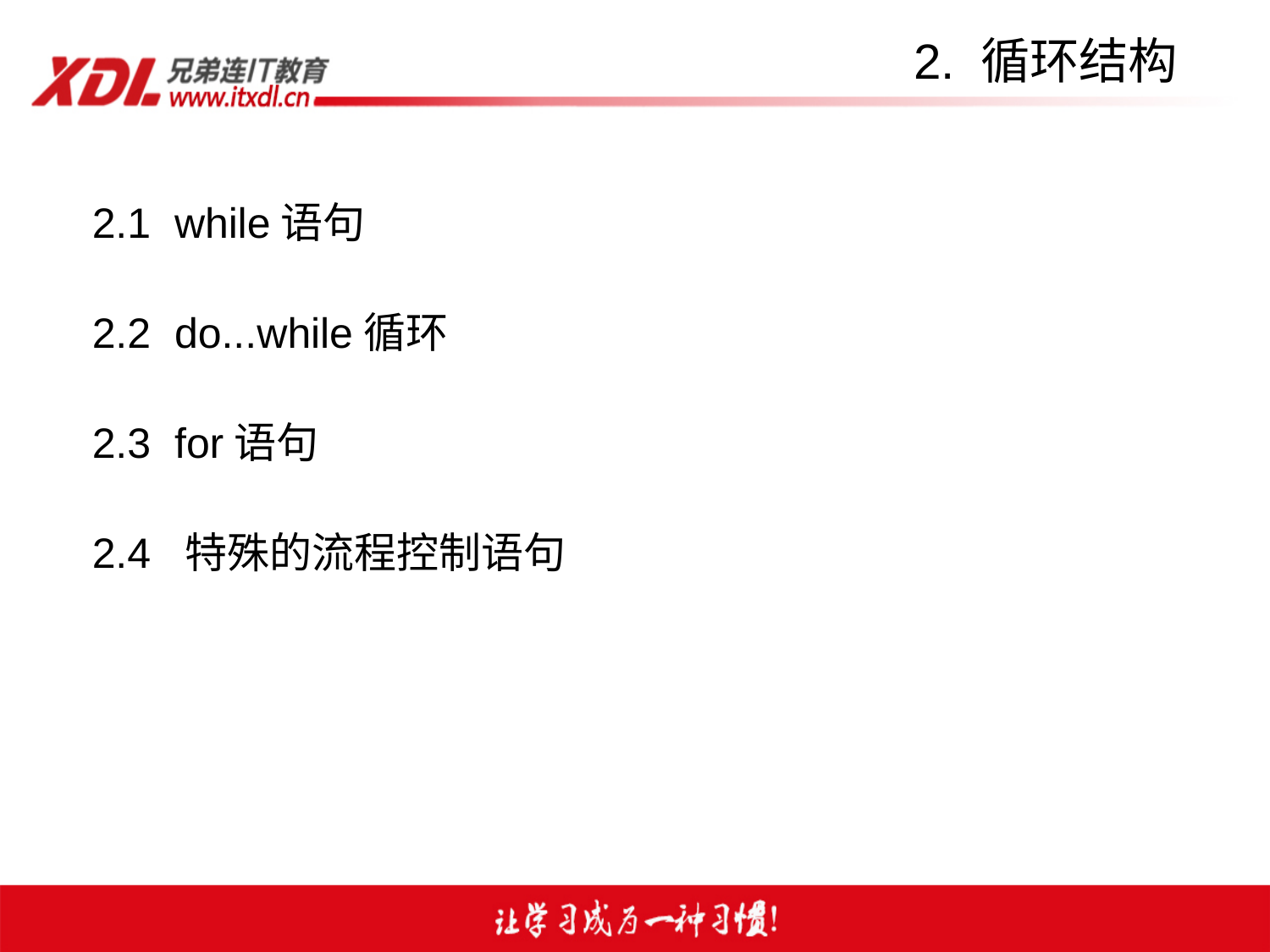

# 2. 循环结构
2.1  while语句
2.2  do...while循环
2.3  for语句
2.4  特殊的流程控制语句